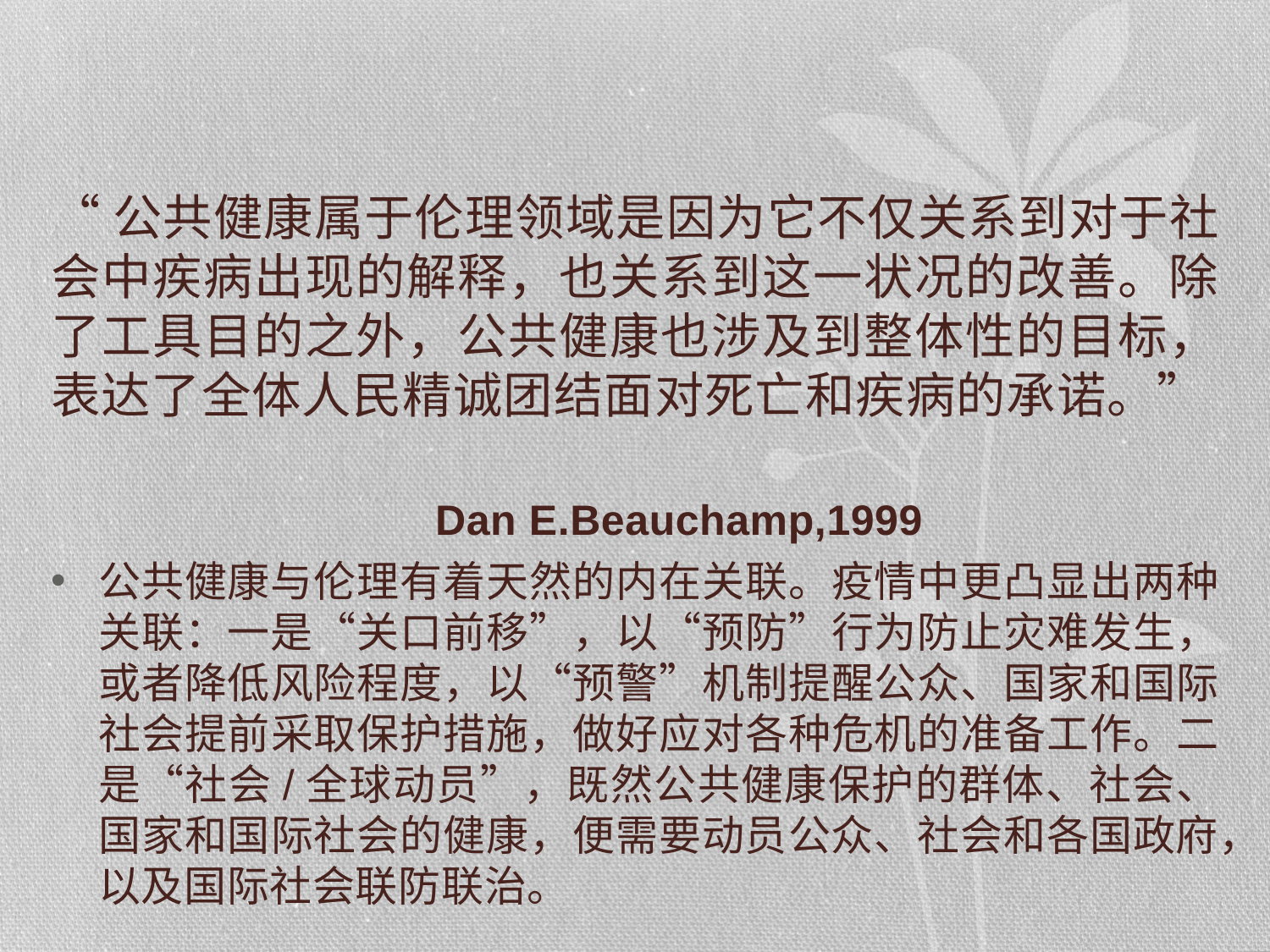

#
“公共健康属于伦理领域是因为它不仅关系到对于社会中疾病出现的解释，也关系到这一状况的改善。除了工具目的之外，公共健康也涉及到整体性的目标，表达了全体人民精诚团结面对死亡和疾病的承诺。”
                               Dan E.Beauchamp,1999
公共健康与伦理有着天然的内在关联。疫情中更凸显出两种关联：一是“关口前移”，以“预防”行为防止灾难发生，或者降低风险程度，以“预警”机制提醒公众、国家和国际社会提前采取保护措施，做好应对各种危机的准备工作。二是“社会/全球动员”，既然公共健康保护的群体、社会、国家和国际社会的健康，便需要动员公众、社会和各国政府，以及国际社会联防联治。